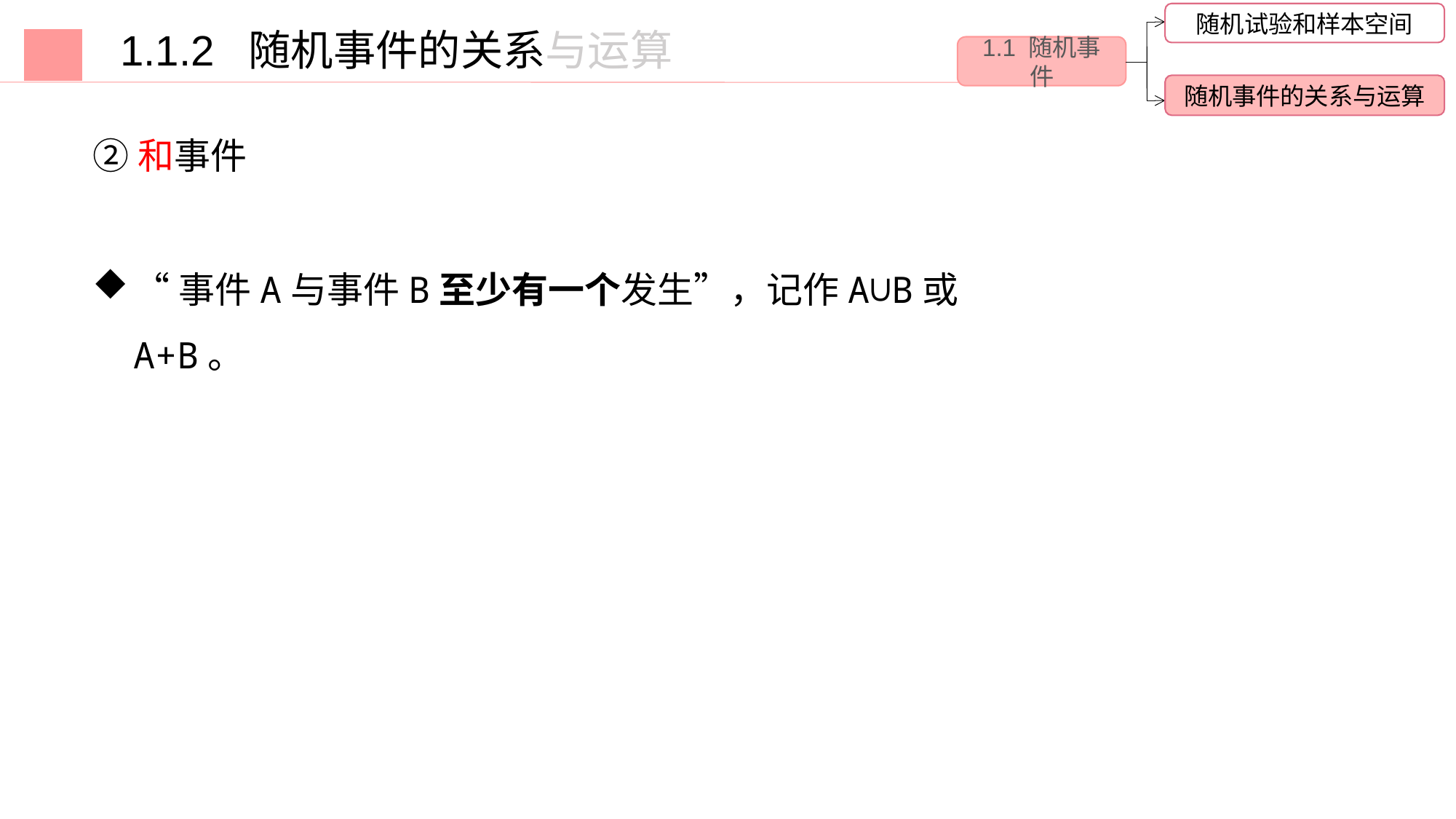

随机试验和样本空间

1.1 随机事件
随机事件的关系与运算
1.1.2  随机事件的关系与运算

②和事件
“事件A与事件B至少有一个发生”，记作A∪B或A+B。